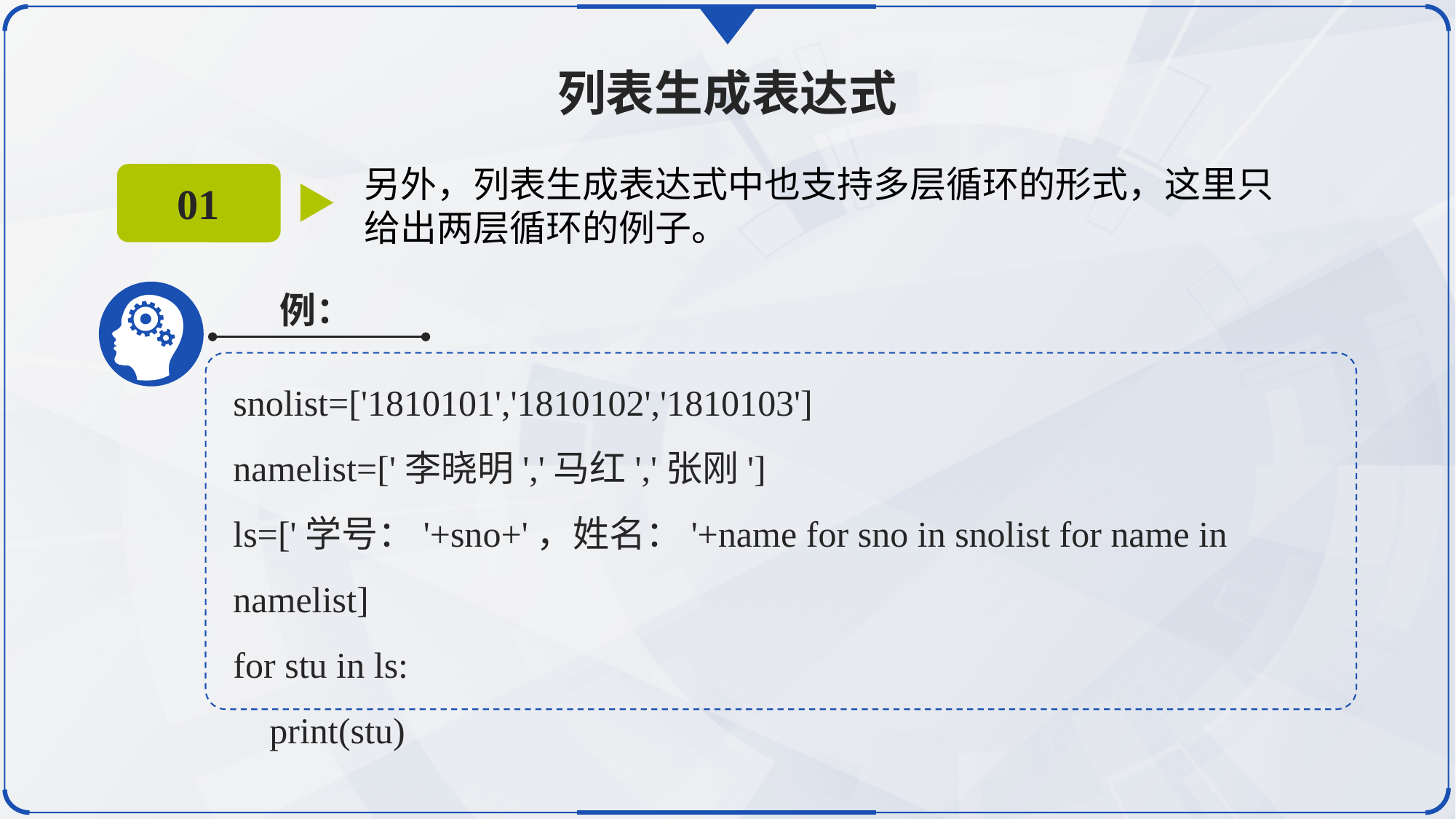

列表生成表达式
另外，列表生成表达式中也支持多层循环的形式，这里只给出两层循环的例子。

01

例：
snolist=['1810101','1810102','1810103']
namelist=['李晓明','马红','张刚']
ls=['学号：'+sno+'，姓名：'+name for sno in snolist for name in namelist]
for stu in ls:
    print(stu)